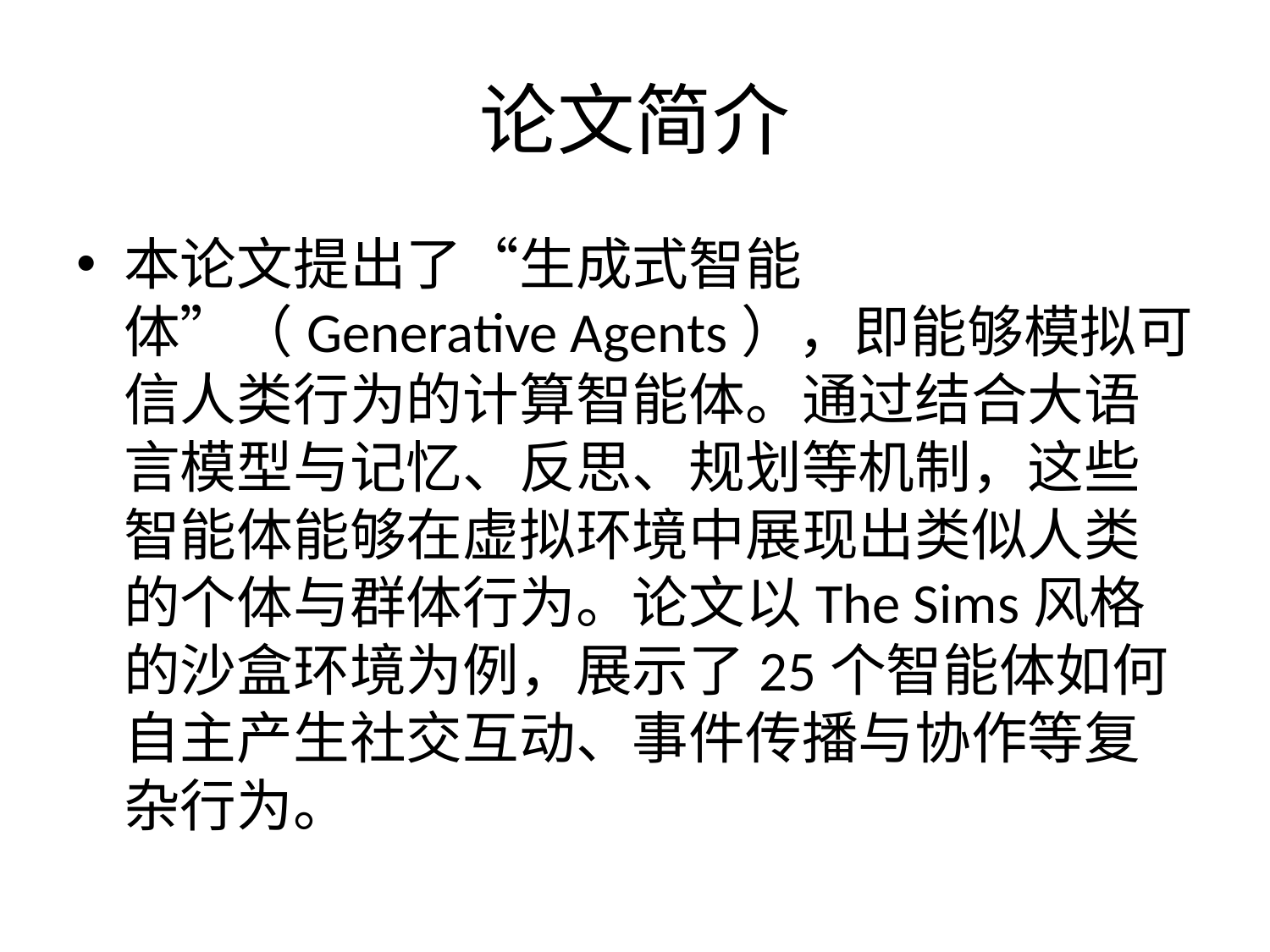

# 论文简介
本论文提出了“生成式智能体”（Generative Agents），即能够模拟可信人类行为的计算智能体。通过结合大语言模型与记忆、反思、规划等机制，这些智能体能够在虚拟环境中展现出类似人类的个体与群体行为。论文以The Sims风格的沙盒环境为例，展示了25个智能体如何自主产生社交互动、事件传播与协作等复杂行为。